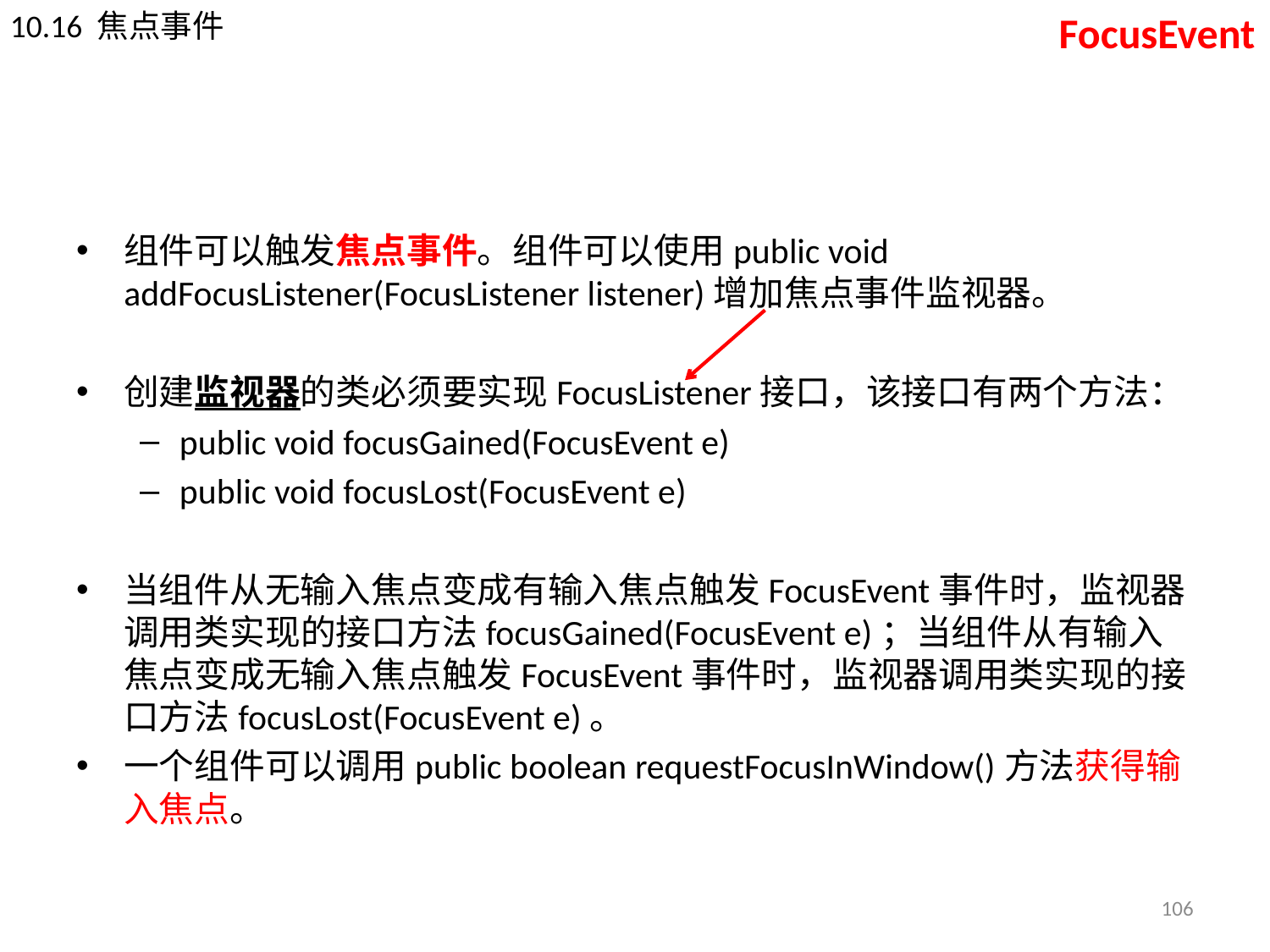

10.16 焦点事件
FocusEvent
#
组件可以触发焦点事件。组件可以使用public void addFocusListener(FocusListener listener)增加焦点事件监视器。

创建监视器的类必须要实现FocusListener接口，该接口有两个方法：
public void focusGained(FocusEvent e)
public void focusLost(FocusEvent e)

当组件从无输入焦点变成有输入焦点触发FocusEvent事件时，监视器调用类实现的接口方法focusGained(FocusEvent e)；当组件从有输入焦点变成无输入焦点触发FocusEvent事件时，监视器调用类实现的接口方法focusLost(FocusEvent e)。
一个组件可以调用public boolean requestFocusInWindow()方法获得输入焦点。
106